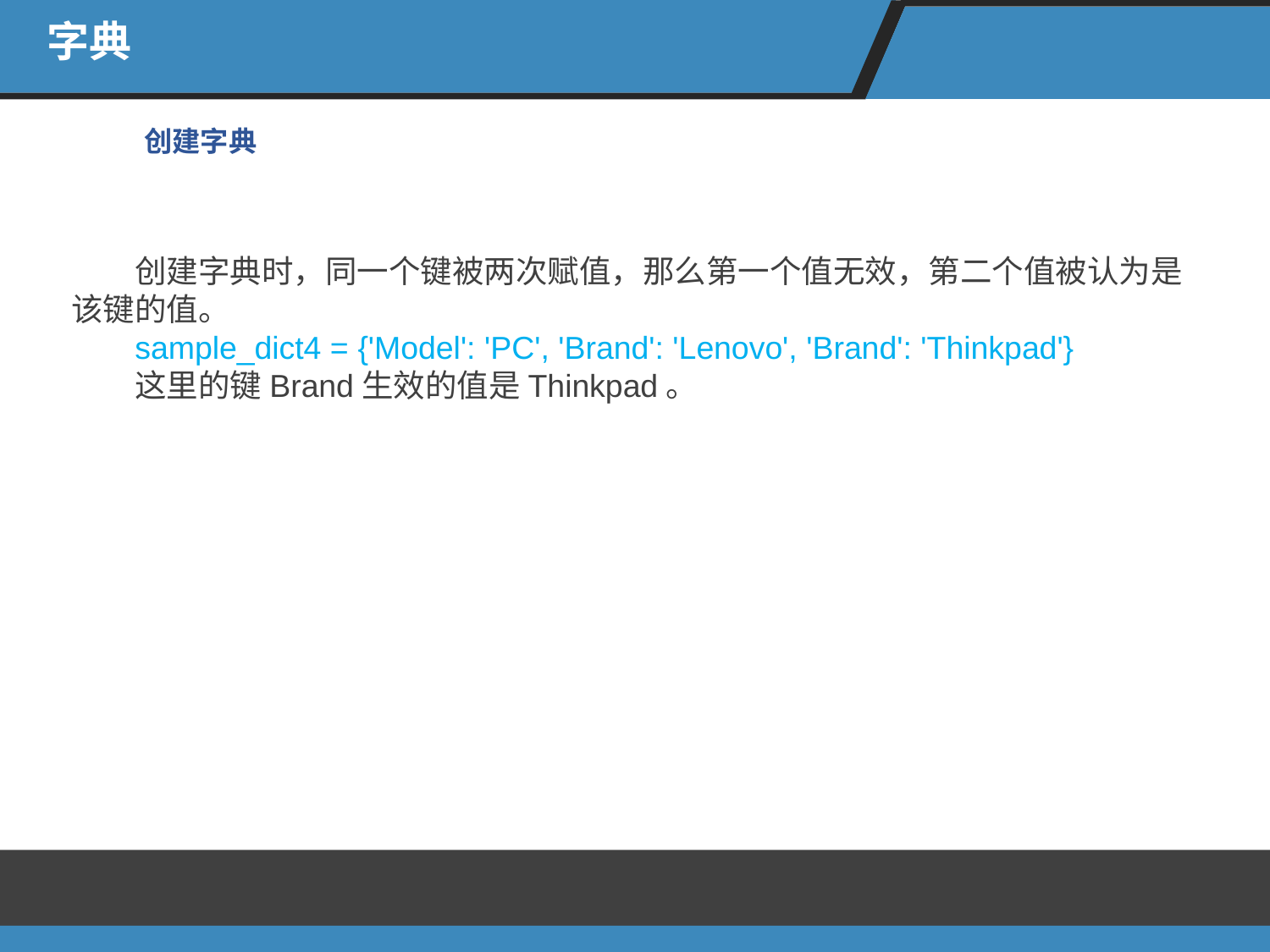

字典
创建字典
创建字典时，同一个键被两次赋值，那么第一个值无效，第二个值被认为是该键的值。
sample_dict4 = {'Model': 'PC', 'Brand': 'Lenovo', 'Brand': 'Thinkpad'}
这里的键Brand生效的值是Thinkpad。